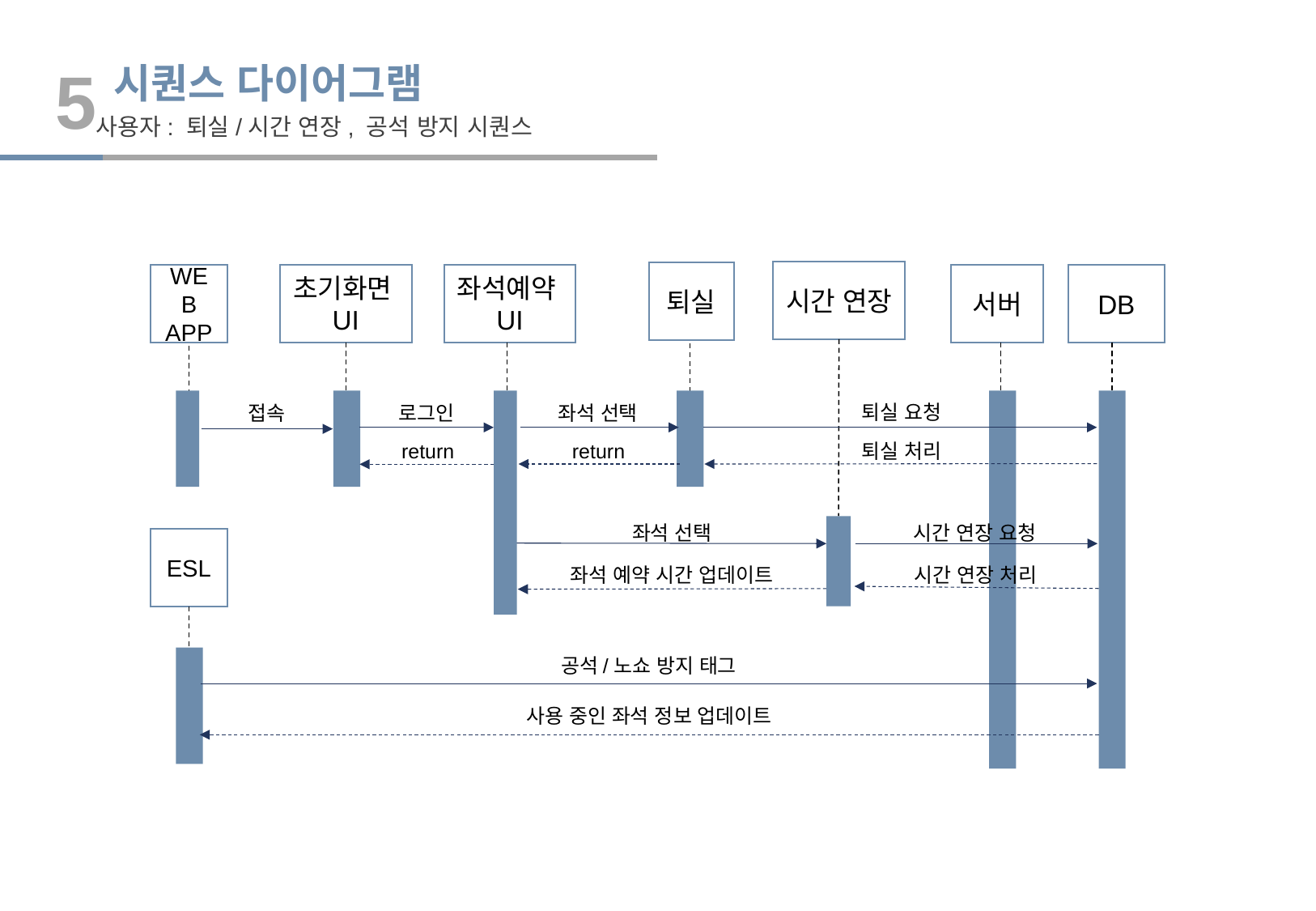

5
시퀀스 다이어그램
사용자: 퇴실/시간 연장, 공석 방지 시퀀스
시간 연장
퇴실
WEB
APP
좌석예약UI
서버
DB
초기화면UI

퇴실 요청
접속
로그인
좌석 선택
return
return
퇴실 처리
좌석 선택
시간 연장 요청

ESL
좌석 예약 시간 업데이트
시간 연장 처리

공석/노쇼 방지 태그
사용 중인 좌석 정보 업데이트